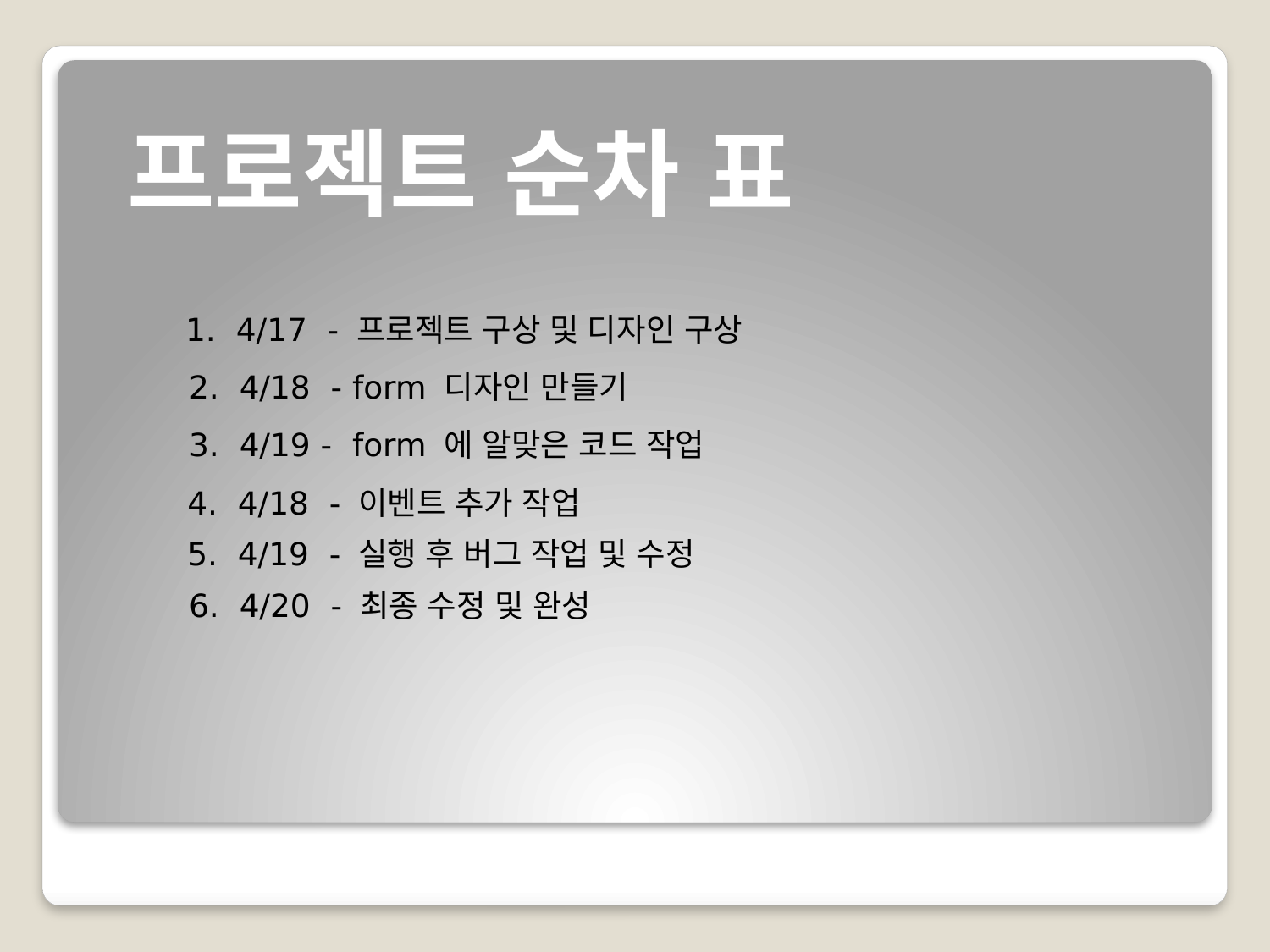

프로젝트 순차 표
1.  4/17  - 프로젝트 구상 및 디자인 구상
2.  4/18  - form 디자인 만들기
3.  4/19 -  form 에 알맞은 코드 작업
4.  4/18  - 이벤트 추가 작업
5.  4/19  - 실행 후 버그 작업 및 수정
6.  4/20  - 최종 수정 및 완성